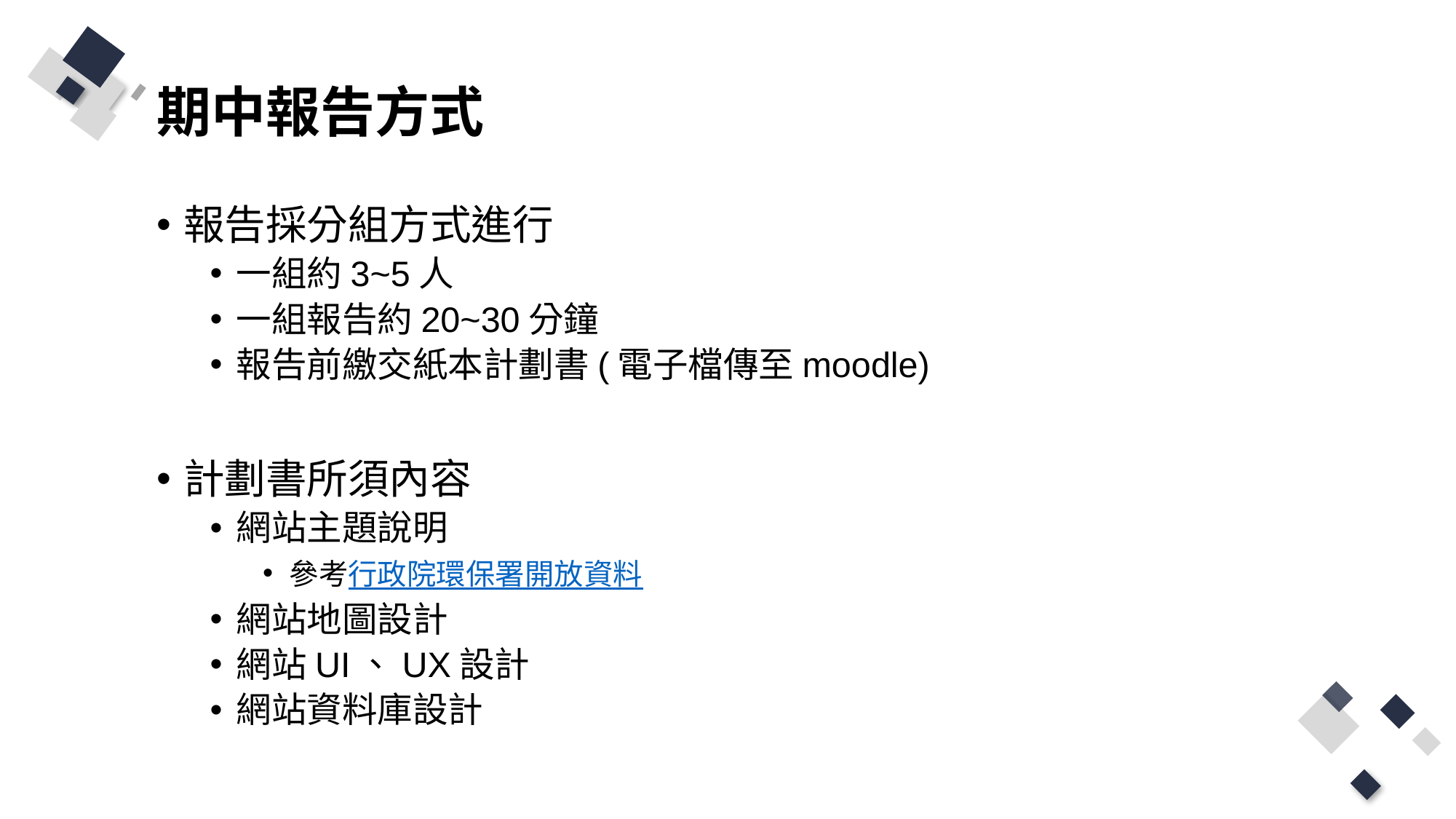

# 期中報告方式
報告採分組方式進行
一組約3~5人
一組報告約20~30分鐘
報告前繳交紙本計劃書(電子檔傳至moodle)

計劃書所須內容
網站主題說明
參考行政院環保署開放資料
網站地圖設計
網站UI、UX設計
網站資料庫設計